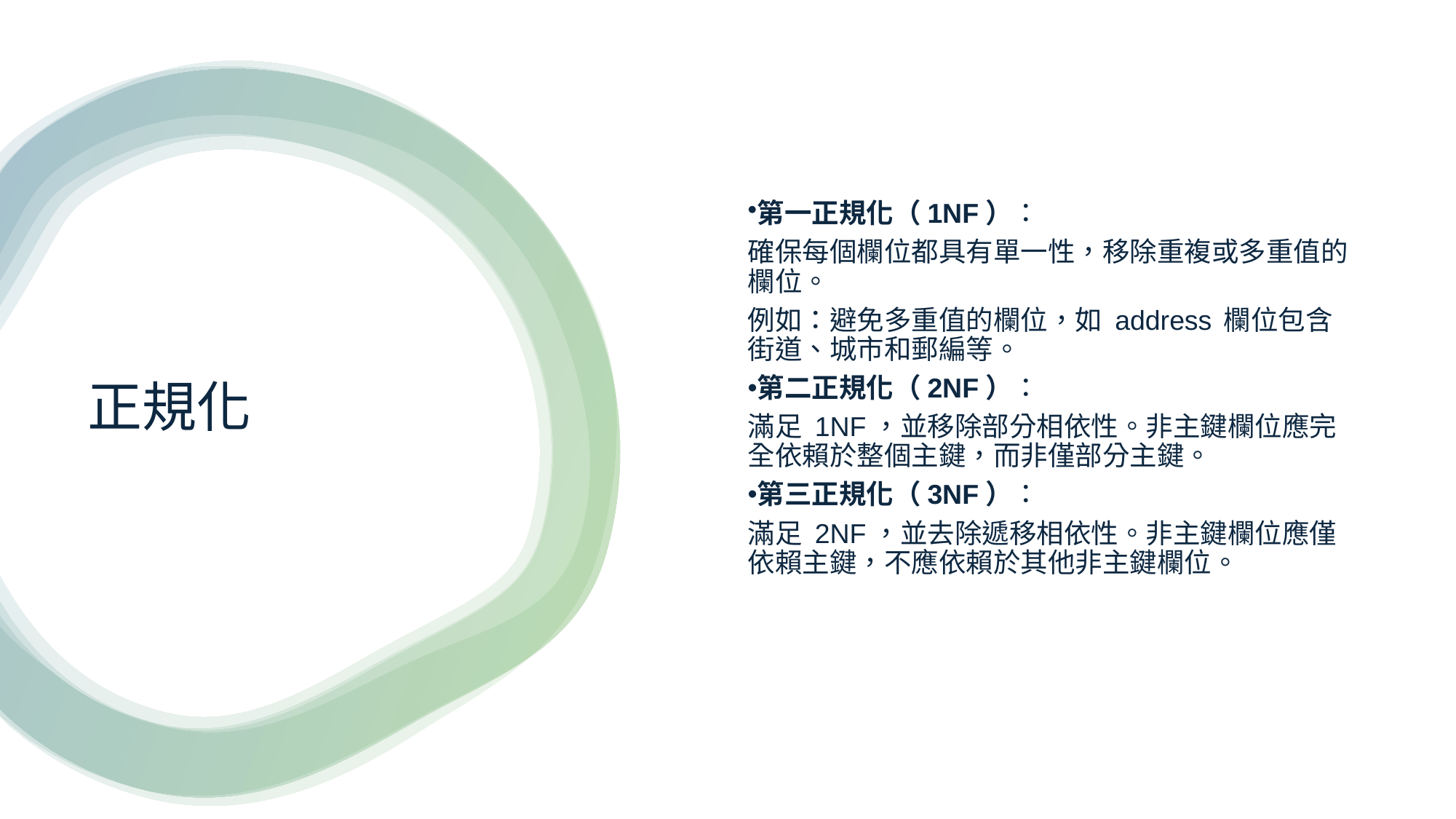

第一正規化（1NF）：
確保每個欄位都具有單一性，移除重複或多重值的欄位。
例如：避免多重值的欄位，如 address 欄位包含街道、城市和郵編等。
第二正規化（2NF）：
滿足 1NF，並移除部分相依性。非主鍵欄位應完全依賴於整個主鍵，而非僅部分主鍵。
第三正規化（3NF）：
滿足 2NF，並去除遞移相依性。非主鍵欄位應僅依賴主鍵，不應依賴於其他非主鍵欄位。

# 正規化